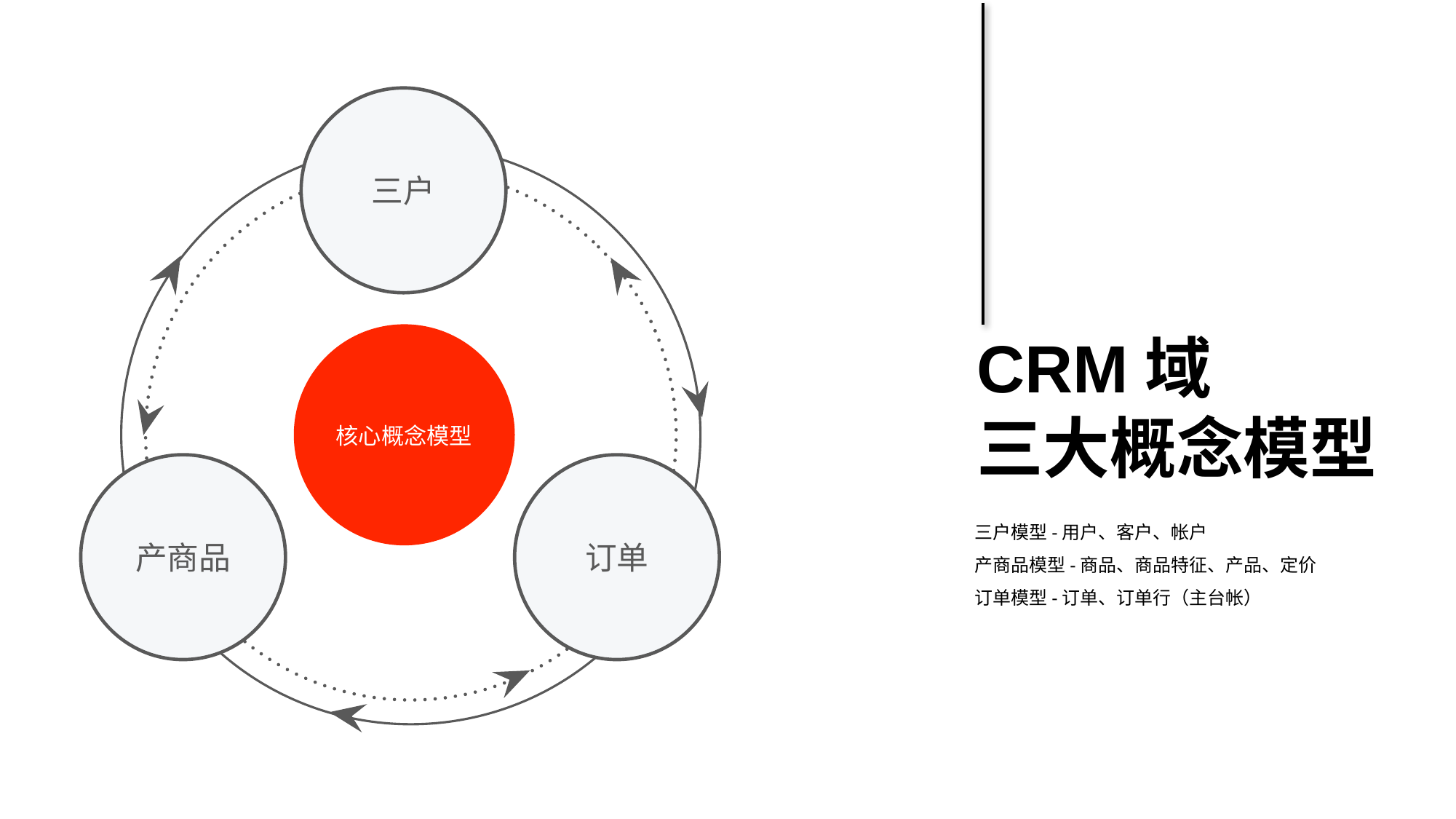

三户

核心概念模型
产商品
订单

CRM域
三大概念模型
三户模型-用户、客户、帐户
产商品模型-商品、商品特征、产品、定价
订单模型-订单、订单行（主台帐）